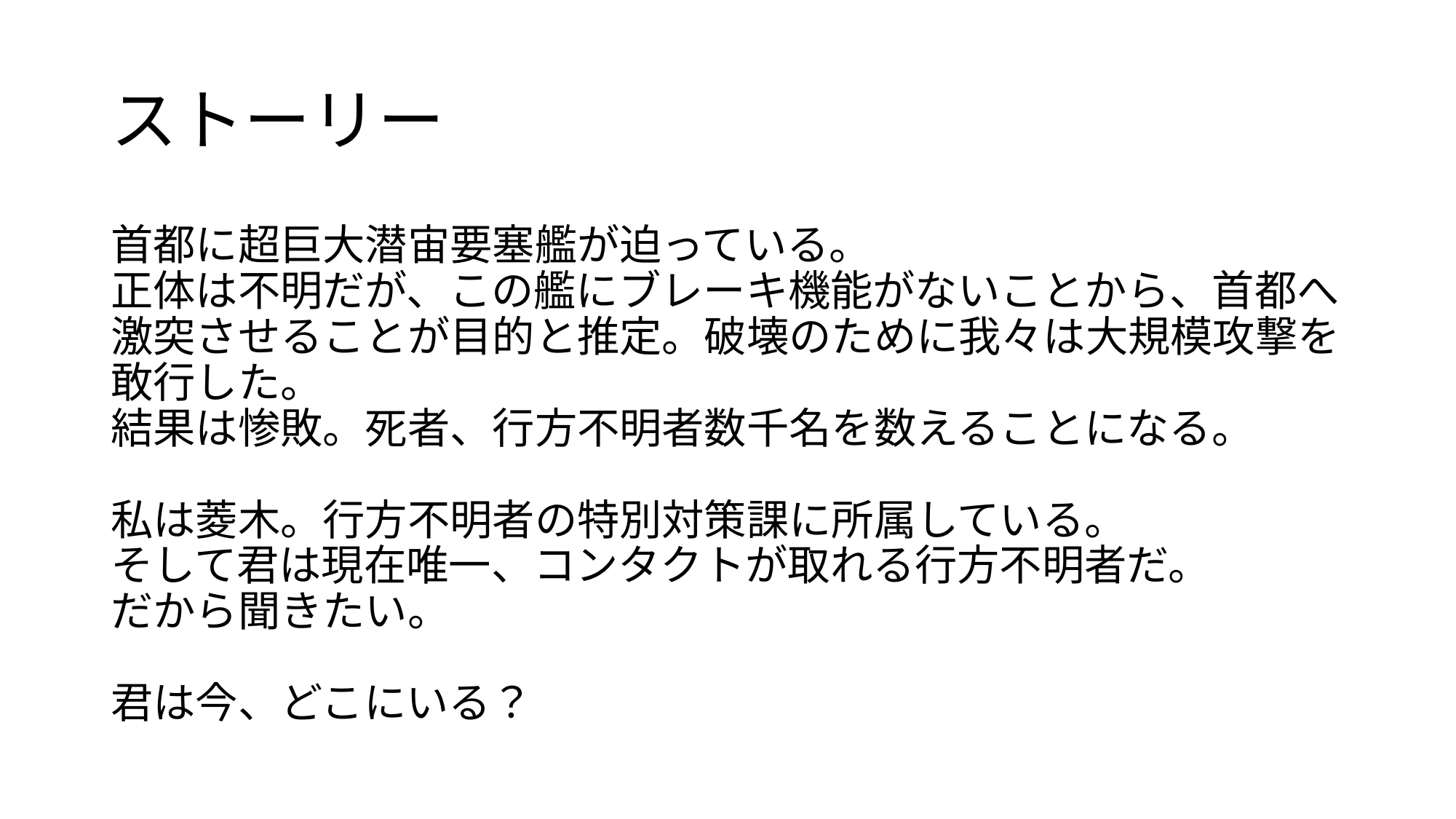

# ストーリー
首都に超巨大潜宙要塞艦が迫っている。
正体は不明だが、この艦にブレーキ機能がないことから、首都へ激突させることが目的と推定。破壊のために我々は大規模攻撃を敢行した。
結果は惨敗。死者、行方不明者数千名を数えることになる。
私は菱木。行方不明者の特別対策課に所属している。
そして君は現在唯一、コンタクトが取れる行方不明者だ。
だから聞きたい。
君は今、どこにいる？